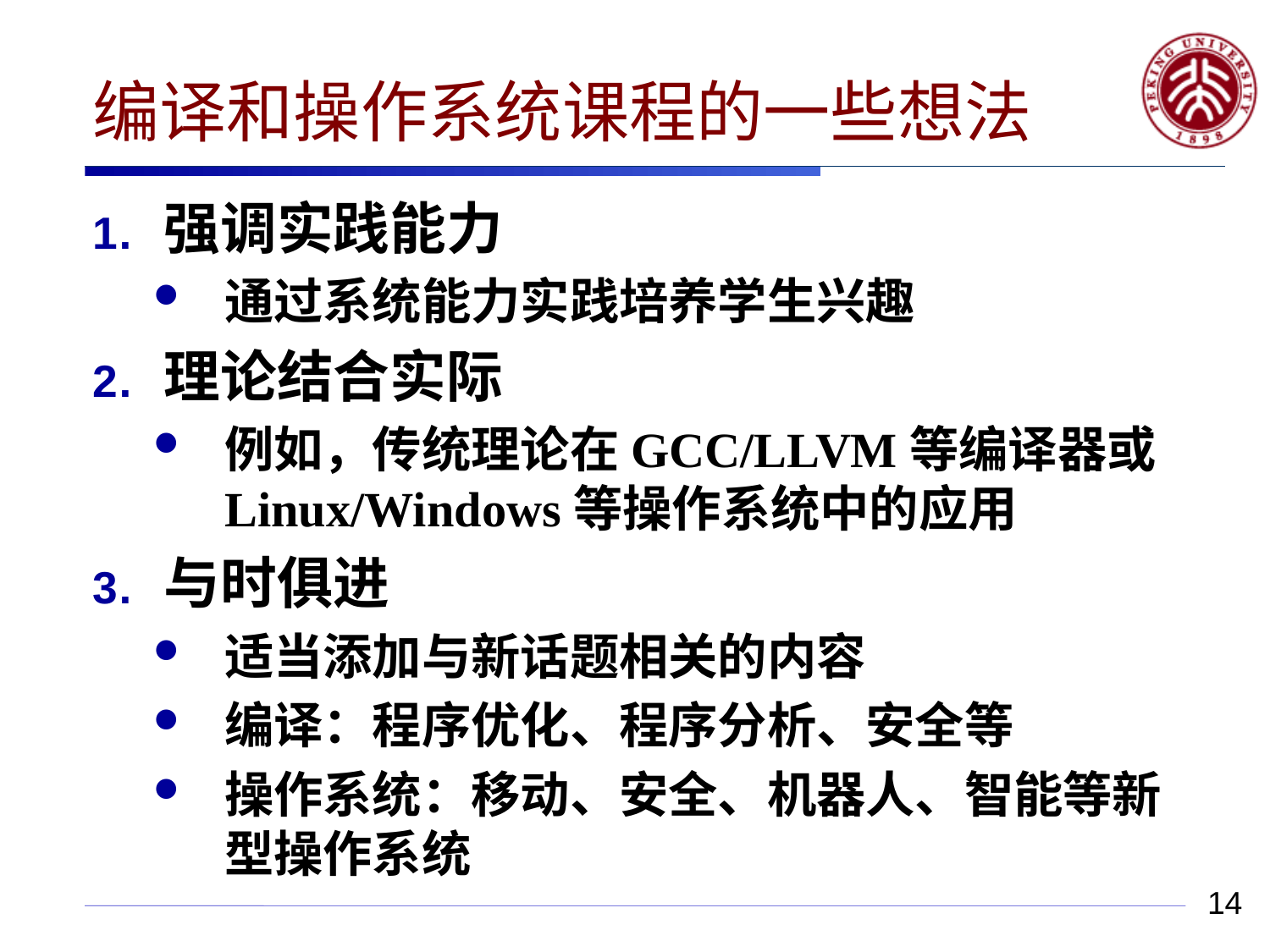

# 编译和操作系统课程的一些想法
强调实践能力
通过系统能力实践培养学生兴趣
理论结合实际
例如，传统理论在GCC/LLVM等编译器或Linux/Windows等操作系统中的应用
与时俱进
适当添加与新话题相关的内容
编译：程序优化、程序分析、安全等
操作系统：移动、安全、机器人、智能等新型操作系统